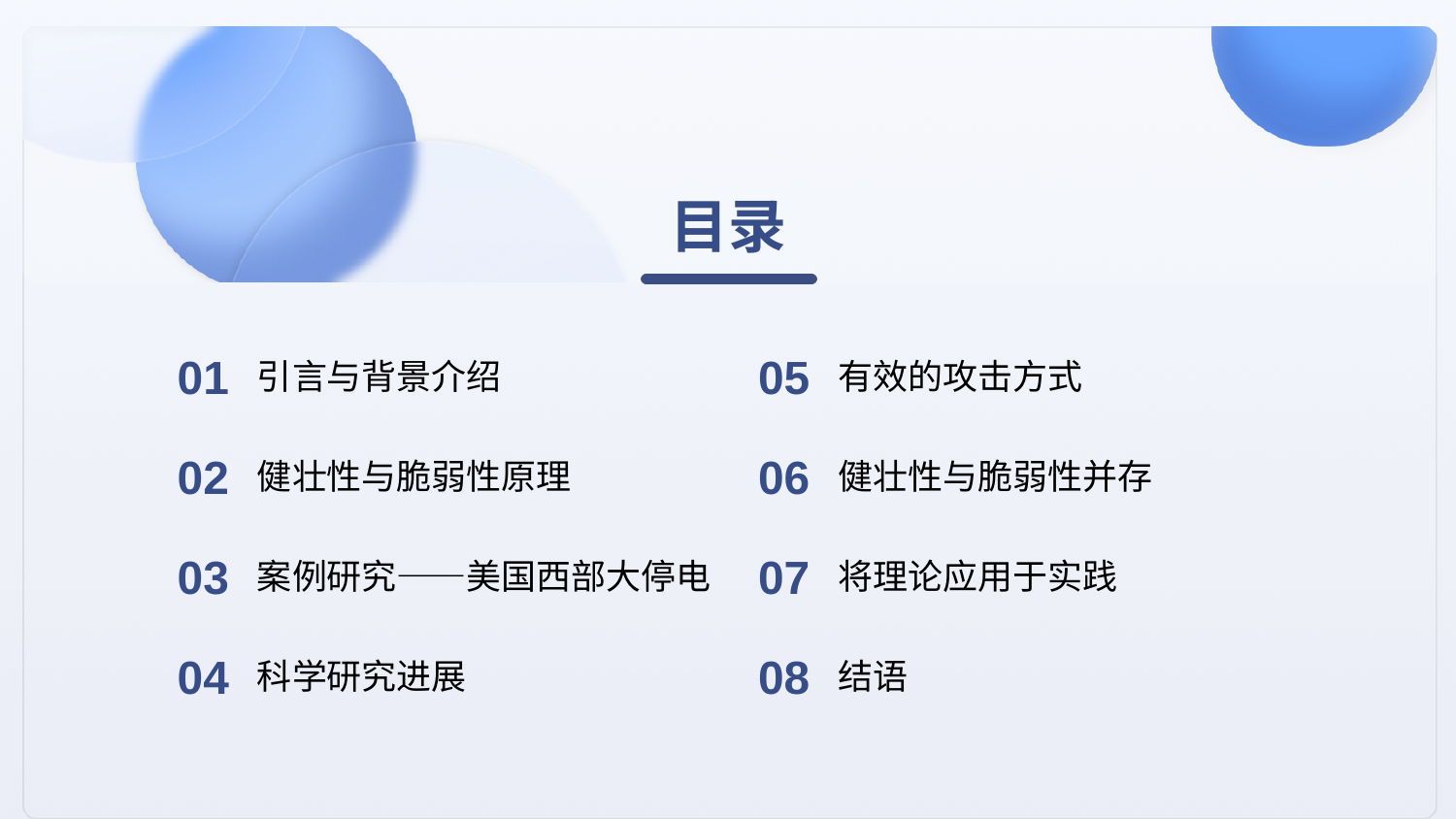

目录
01
05
引言与背景介绍
有效的攻击方式
02
06
健壮性与脆弱性原理
健壮性与脆弱性并存
03
07
案例研究——美国西部大停电
将理论应用于实践
04
08
科学研究进展
结语